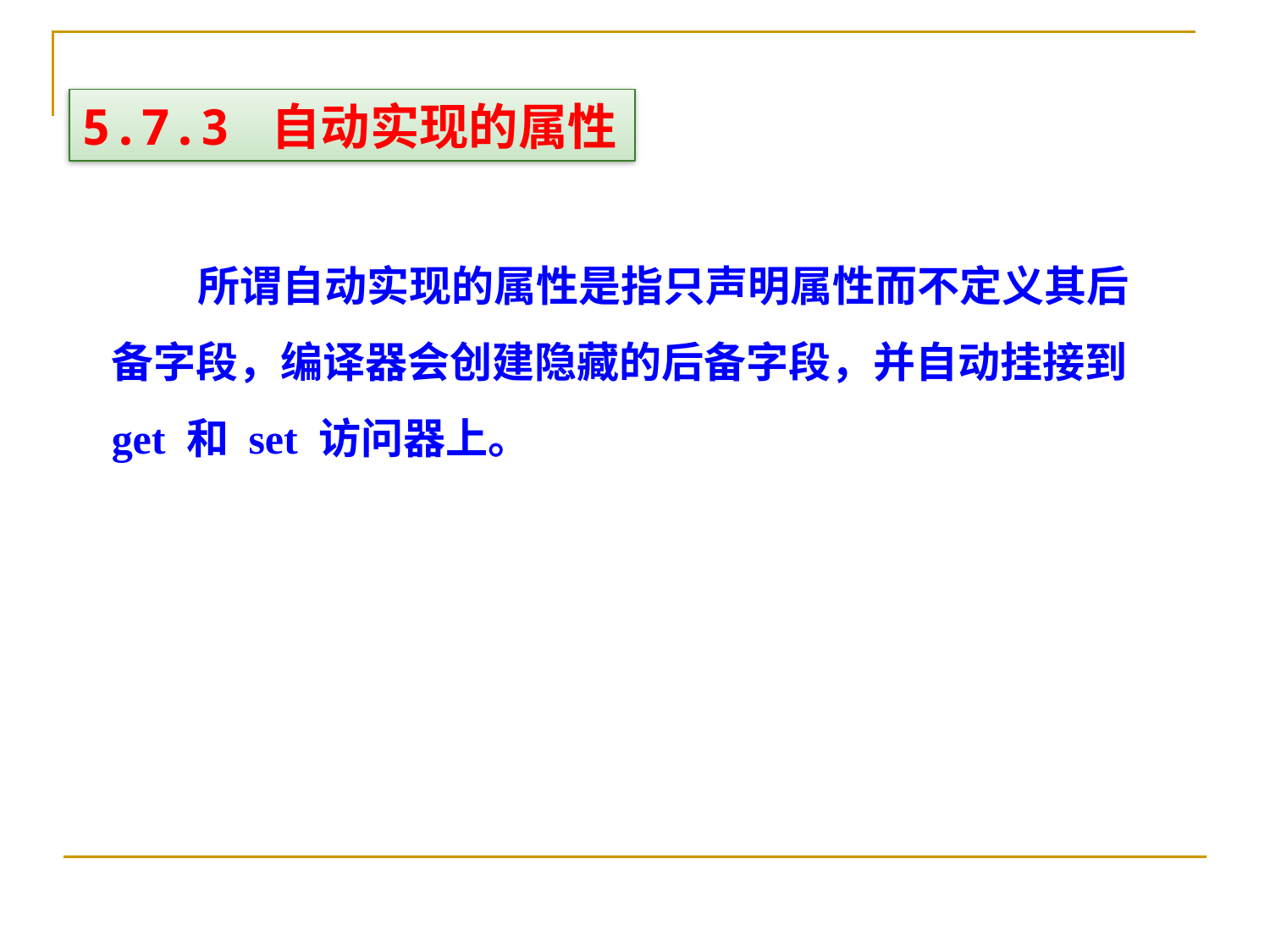

5.7.3 自动实现的属性
        所谓自动实现的属性是指只声明属性而不定义其后备字段，编译器会创建隐藏的后备字段，并自动挂接到 get 和 set 访问器上。